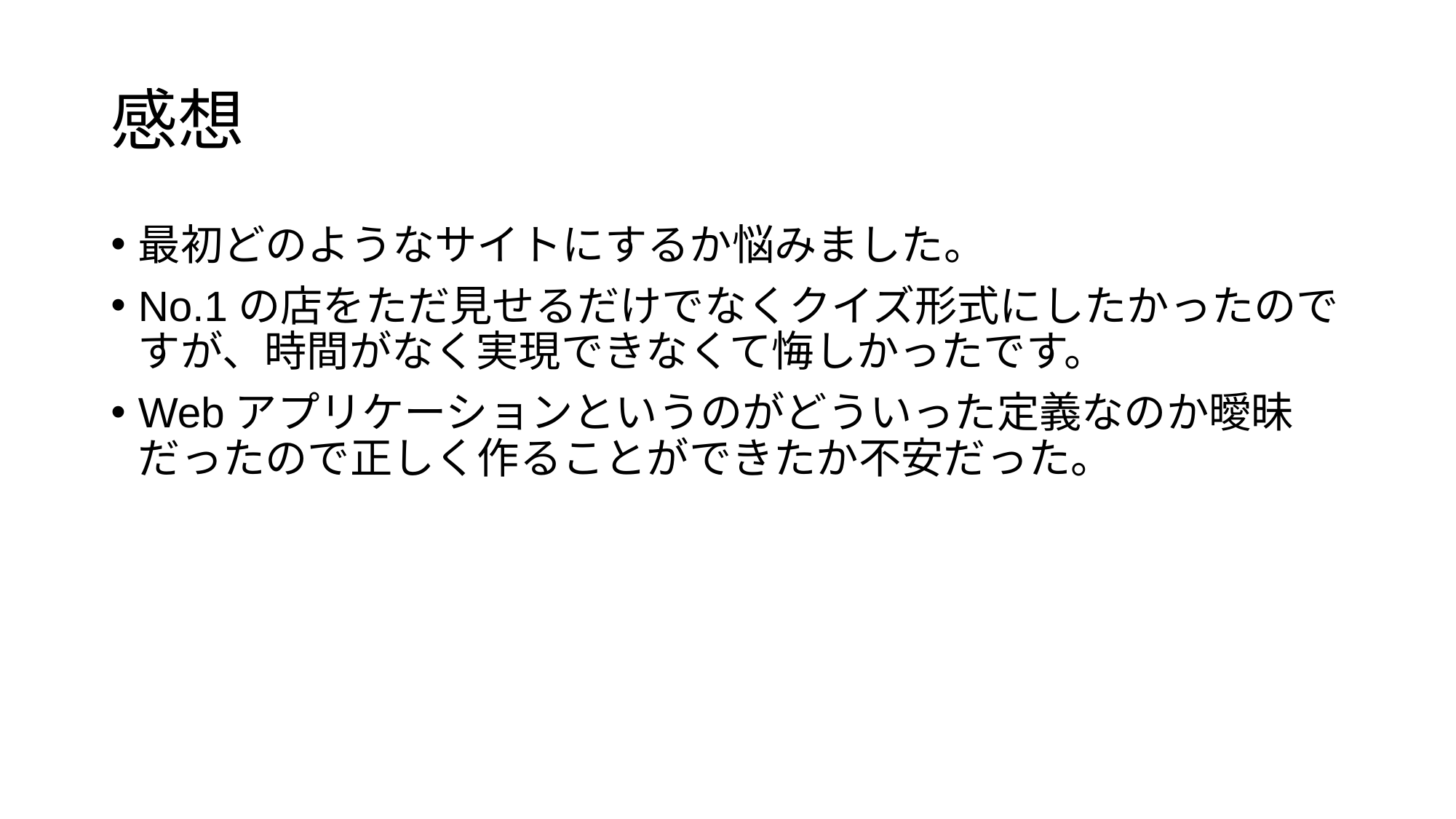

# 感想
最初どのようなサイトにするか悩みました。
No.1の店をただ見せるだけでなくクイズ形式にしたかったのですが、時間がなく実現できなくて悔しかったです。
Webアプリケーションというのがどういった定義なのか曖昧だったので正しく作ることができたか不安だった。